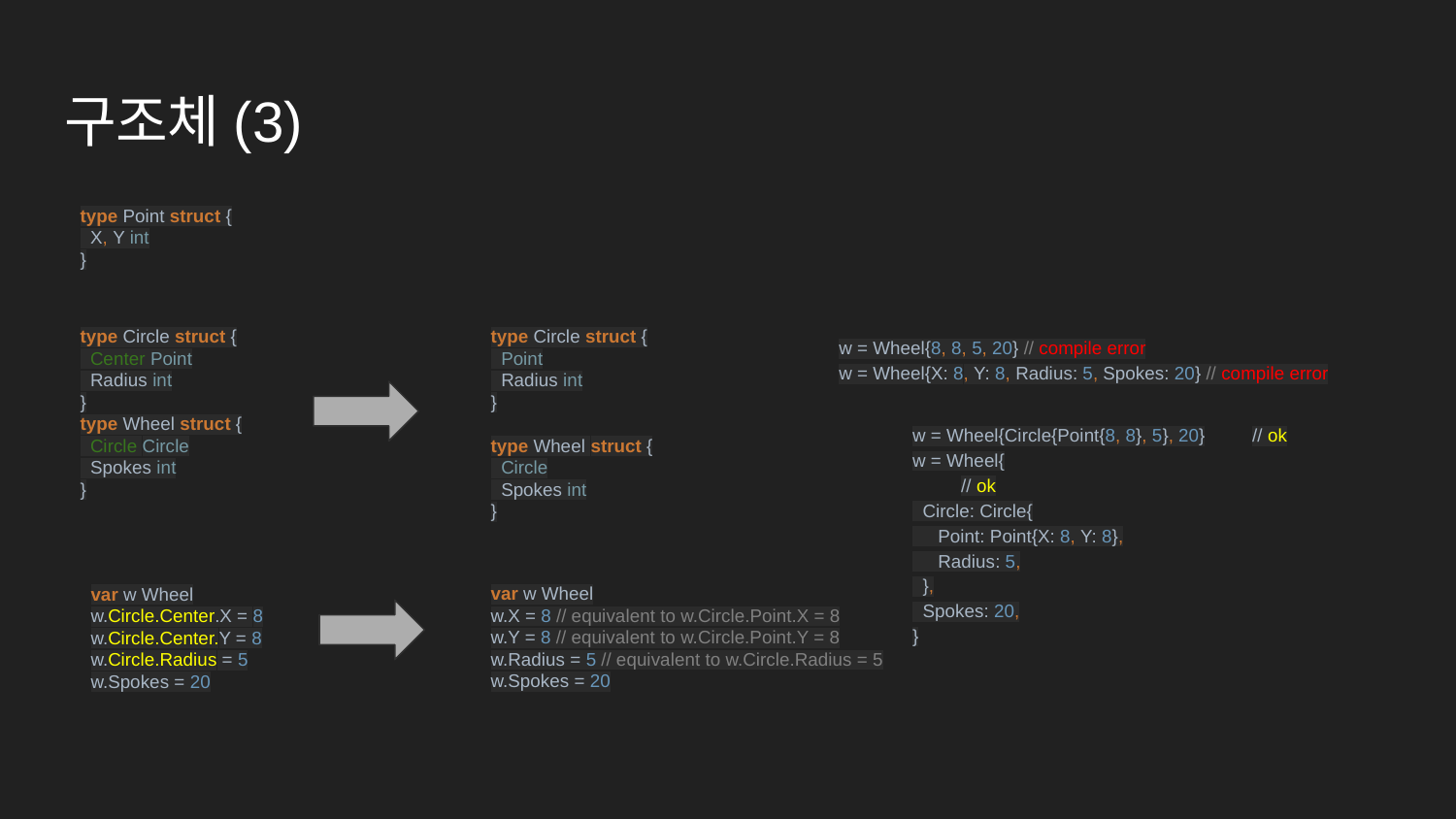

# 구조체(3)
type Point struct {
  X, Y int
}

type Circle struct {
  Center Point
  Radius int
}
type Wheel struct {
  Circle Circle
  Spokes int
}

type Circle struct {
  Point
  Radius int
}

type Wheel struct {
  Circle
  Spokes int
}

w = Wheel{8, 8, 5, 20} // compile error
w = Wheel{X: 8, Y: 8, Radius: 5, Spokes: 20} // compile error

w = Wheel{Circle{Point{8, 8}, 5}, 20}	// ok
w = Wheel{				// ok
  Circle: Circle{
     Point: Point{X: 8, Y: 8},
     Radius: 5,
  },
  Spokes: 20,
}

var w Wheel
w.Circle.Center.X = 8
w.Circle.Center.Y = 8
w.Circle.Radius = 5
w.Spokes = 20

var w Wheel
w.X = 8 // equivalent to w.Circle.Point.X = 8
w.Y = 8 // equivalent to w.Circle.Point.Y = 8
w.Radius = 5 // equivalent to w.Circle.Radius = 5
w.Spokes = 20